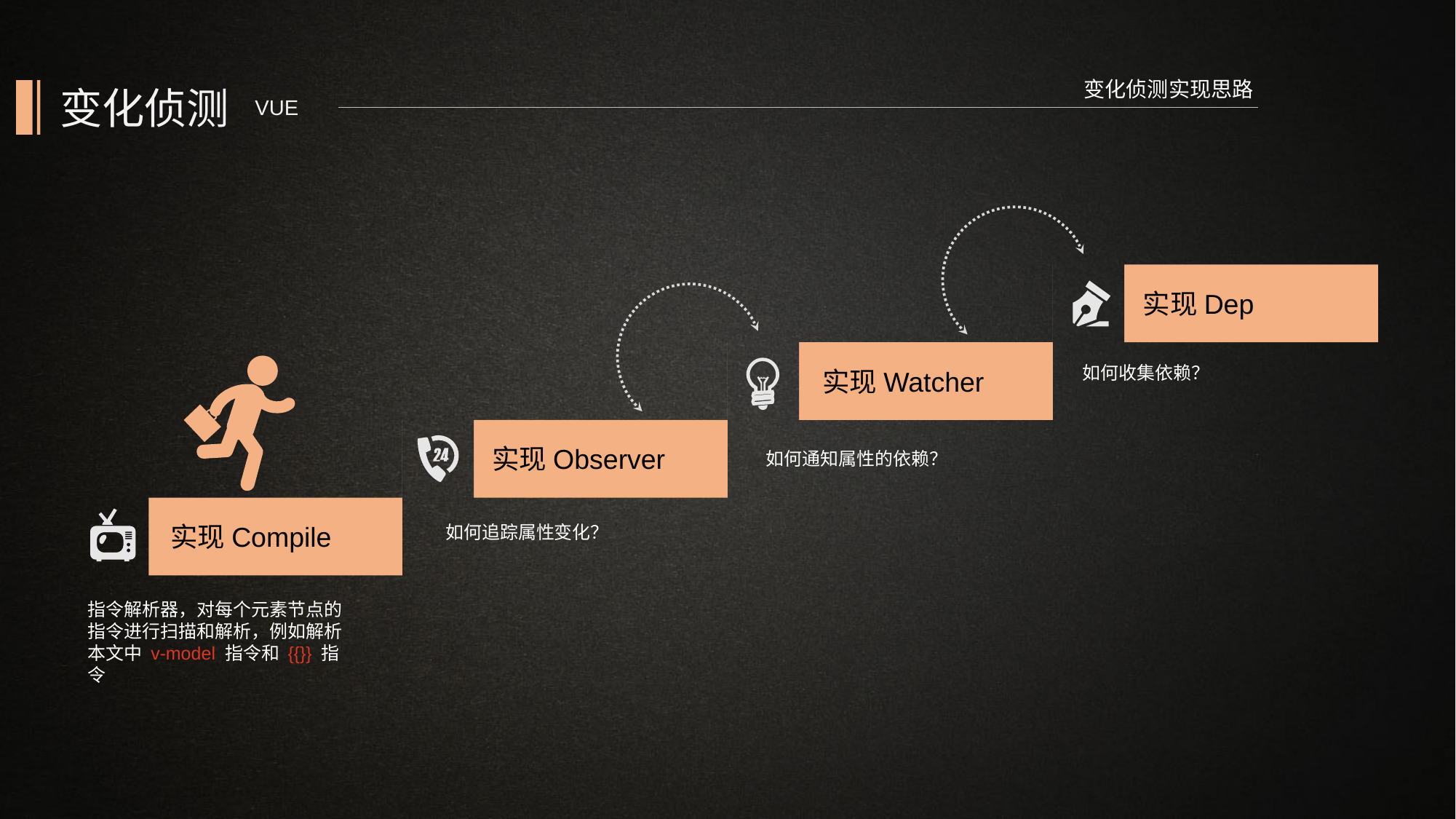

变化侦测实现思路
变化侦测
VUE

实现Dep

实现Watcher

如何收集依赖？

实现Observer
如何通知属性的依赖？

实现Compile
如何追踪属性变化？
指令解析器，对每个元素节点的指令进行扫描和解析，例如解析本文中 v-model 指令和 {{}} 指令